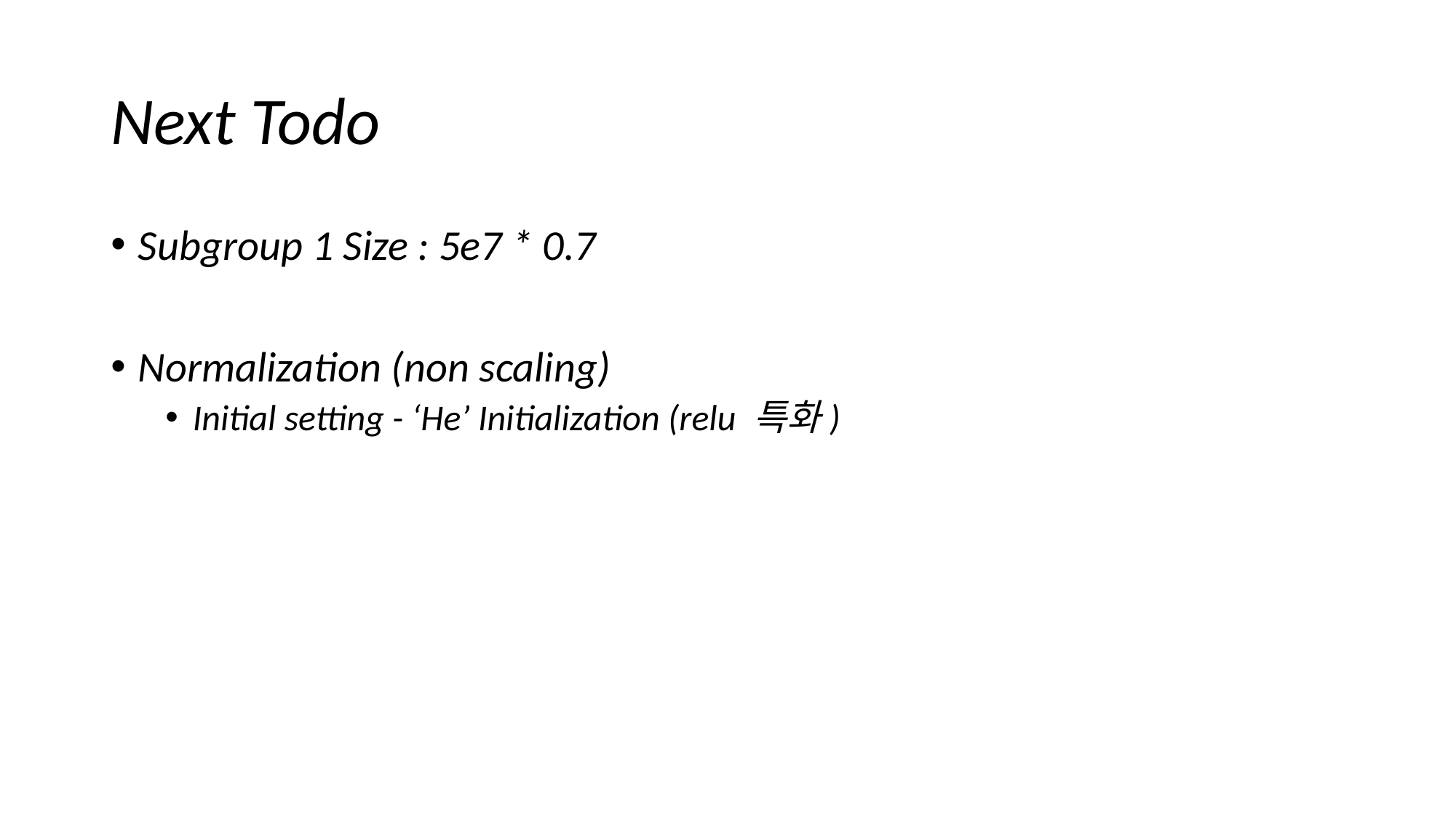

# Next Todo
Subgroup 1 Size : 5e7 * 0.7

Normalization (non scaling)
Initial setting - ‘He’ Initialization (relu 특화)